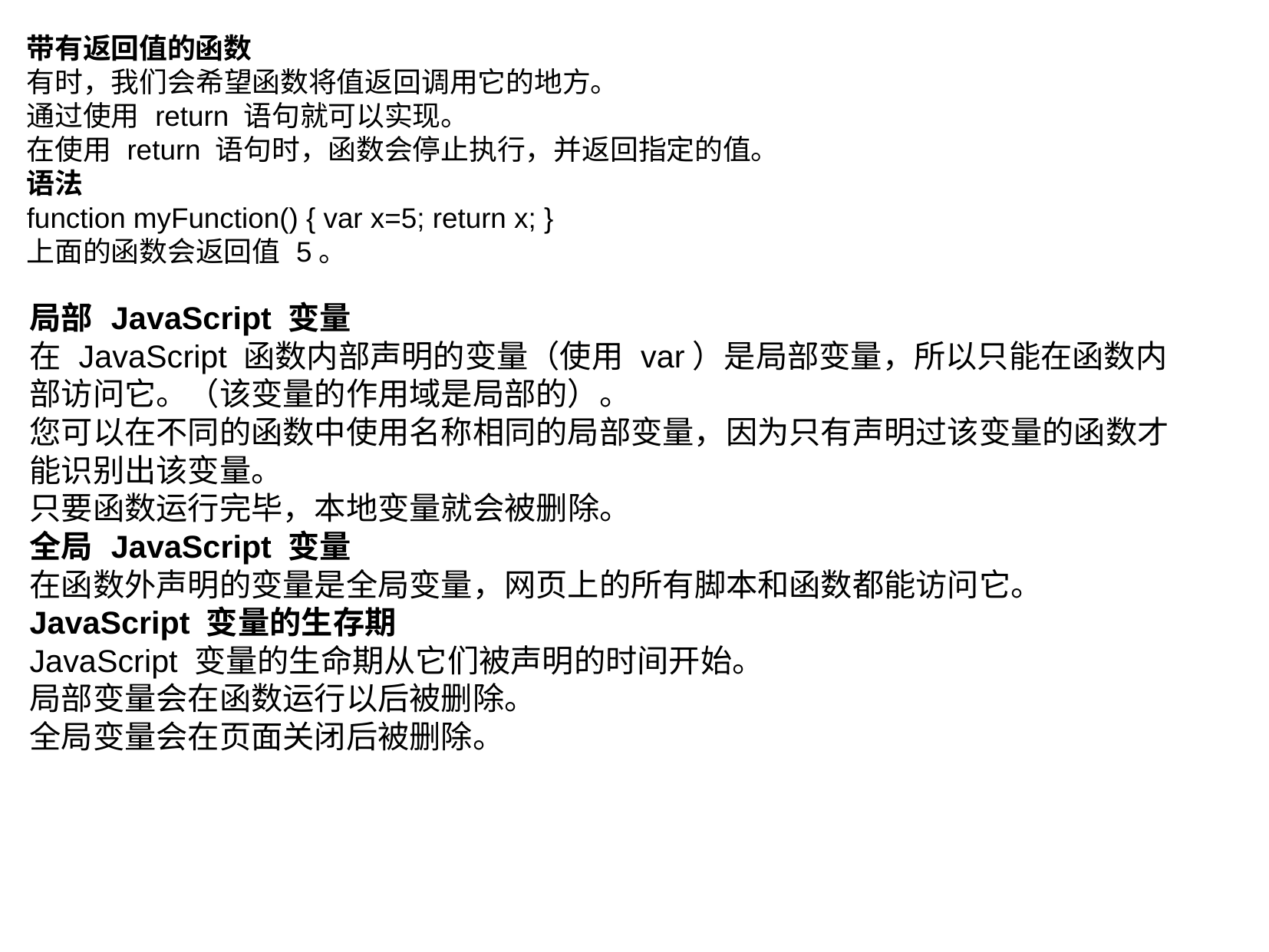

带有返回值的函数
有时，我们会希望函数将值返回调用它的地方。
通过使用 return 语句就可以实现。
在使用 return 语句时，函数会停止执行，并返回指定的值。
语法
function myFunction() { var x=5; return x; }
上面的函数会返回值 5。
局部 JavaScript 变量
在 JavaScript 函数内部声明的变量（使用 var）是局部变量，所以只能在函数内部访问它。（该变量的作用域是局部的）。
您可以在不同的函数中使用名称相同的局部变量，因为只有声明过该变量的函数才能识别出该变量。
只要函数运行完毕，本地变量就会被删除。
全局 JavaScript 变量
在函数外声明的变量是全局变量，网页上的所有脚本和函数都能访问它。
JavaScript 变量的生存期
JavaScript 变量的生命期从它们被声明的时间开始。
局部变量会在函数运行以后被删除。
全局变量会在页面关闭后被删除。